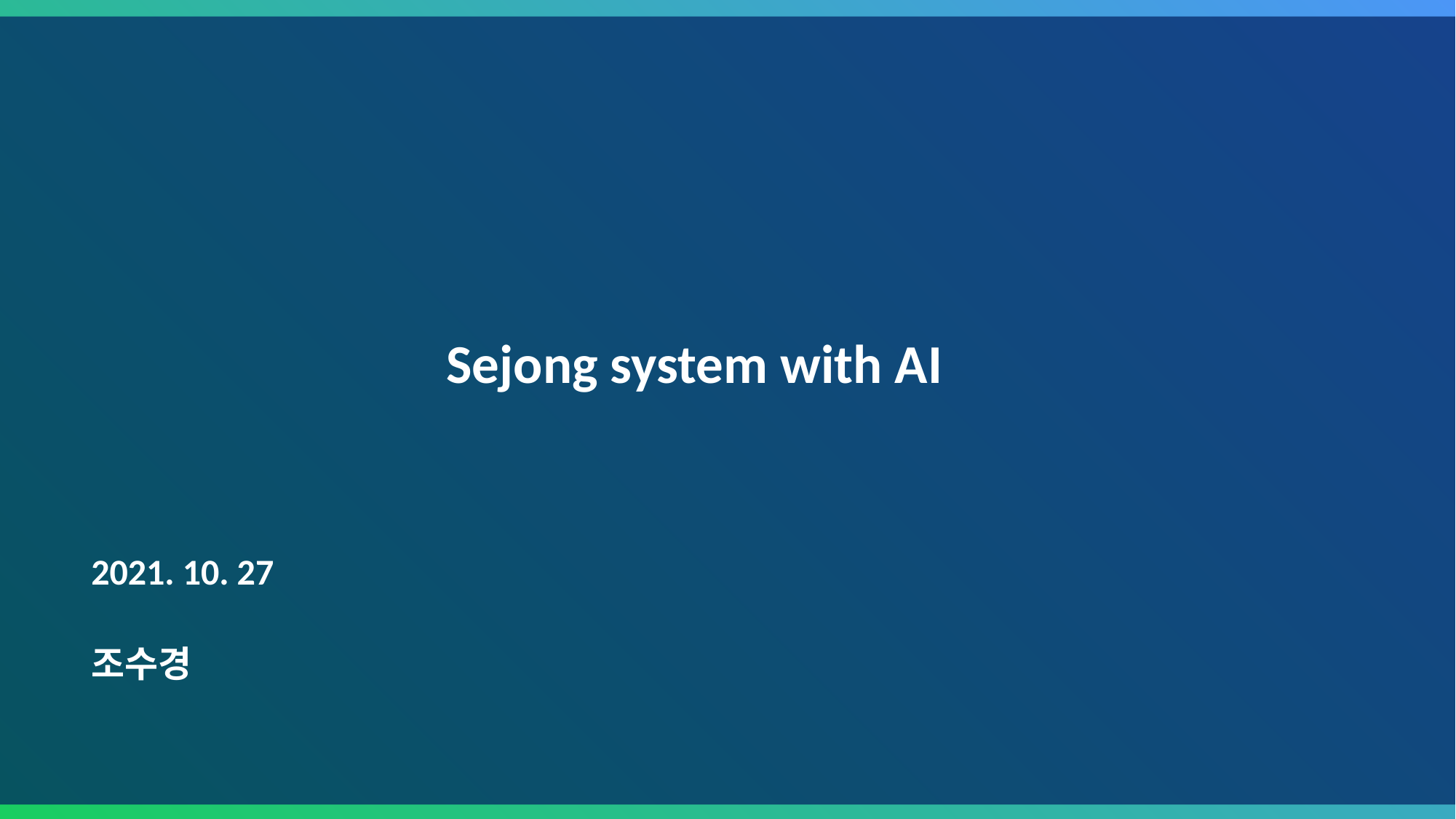

Sejong system with AI
2021. 10. 27
조수경